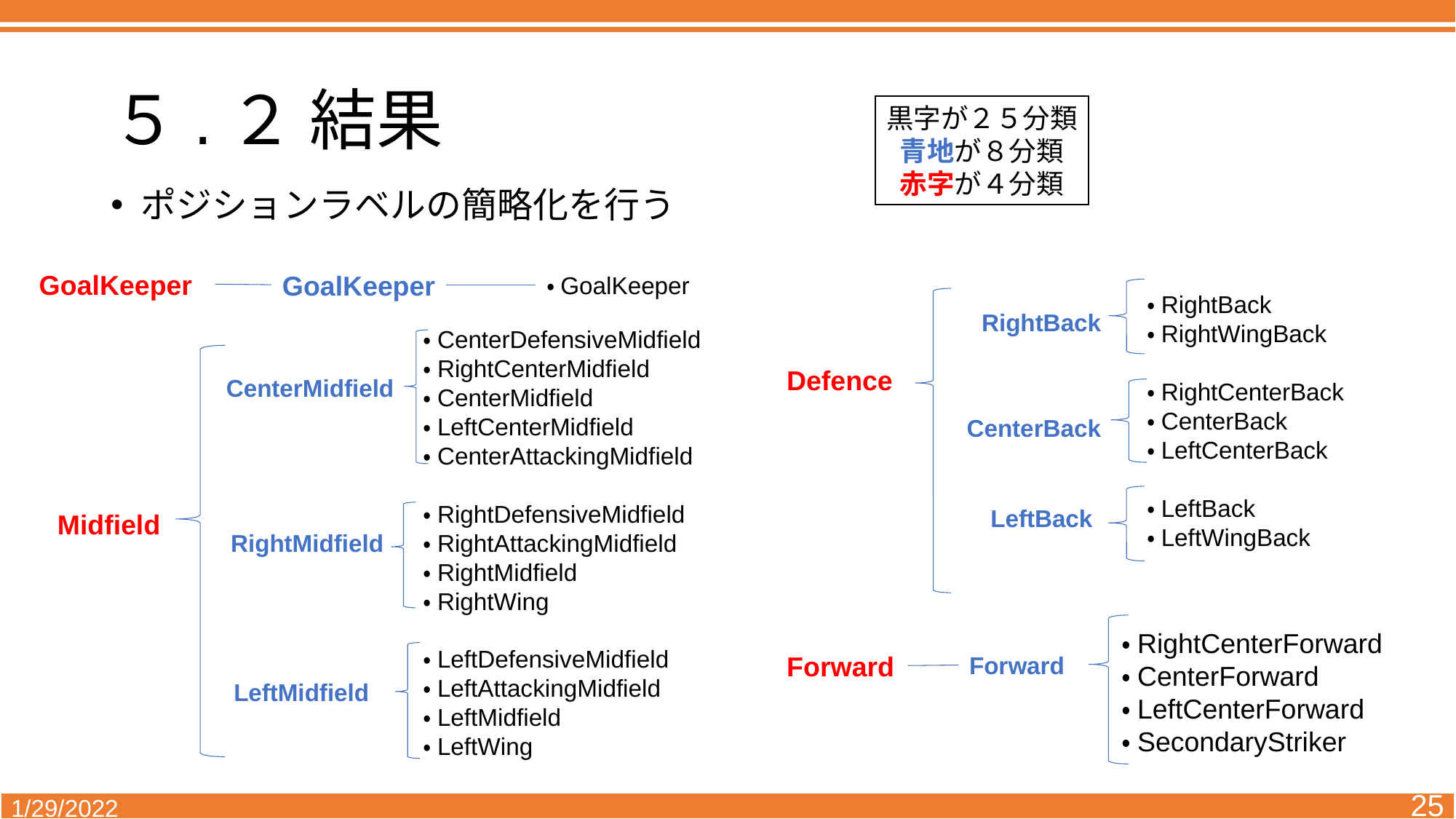

# ５.２ 結果
黒字が２５分類
青地が８分類
赤字が４分類
ポジションラベルの簡略化を行う
GoalKeeper
GoalKeeper
・GoalKeeper

・RightBack
・RightWingBack

・RightCenterBack
・CenterBack
・LeftCenterBack

・LeftBack
・LeftWingBack

RightBack
・CenterDefensiveMidfield
・RightCenterMidfield
・CenterMidfield
・LeftCenterMidfield
・CenterAttackingMidfield

・RightDefensiveMidfield
・RightAttackingMidfield
・RightMidfield
・RightWing

・LeftDefensiveMidfield
・LeftAttackingMidfield
・LeftMidfield
・LeftWing

Defence
CenterMidfield

CenterBack

LeftBack
Midfield

RightMidfield

・RightCenterForward
・CenterForward
・LeftCenterForward
・SecondaryStriker

Forward
Forward
LeftMidfield
25
1/29/2022